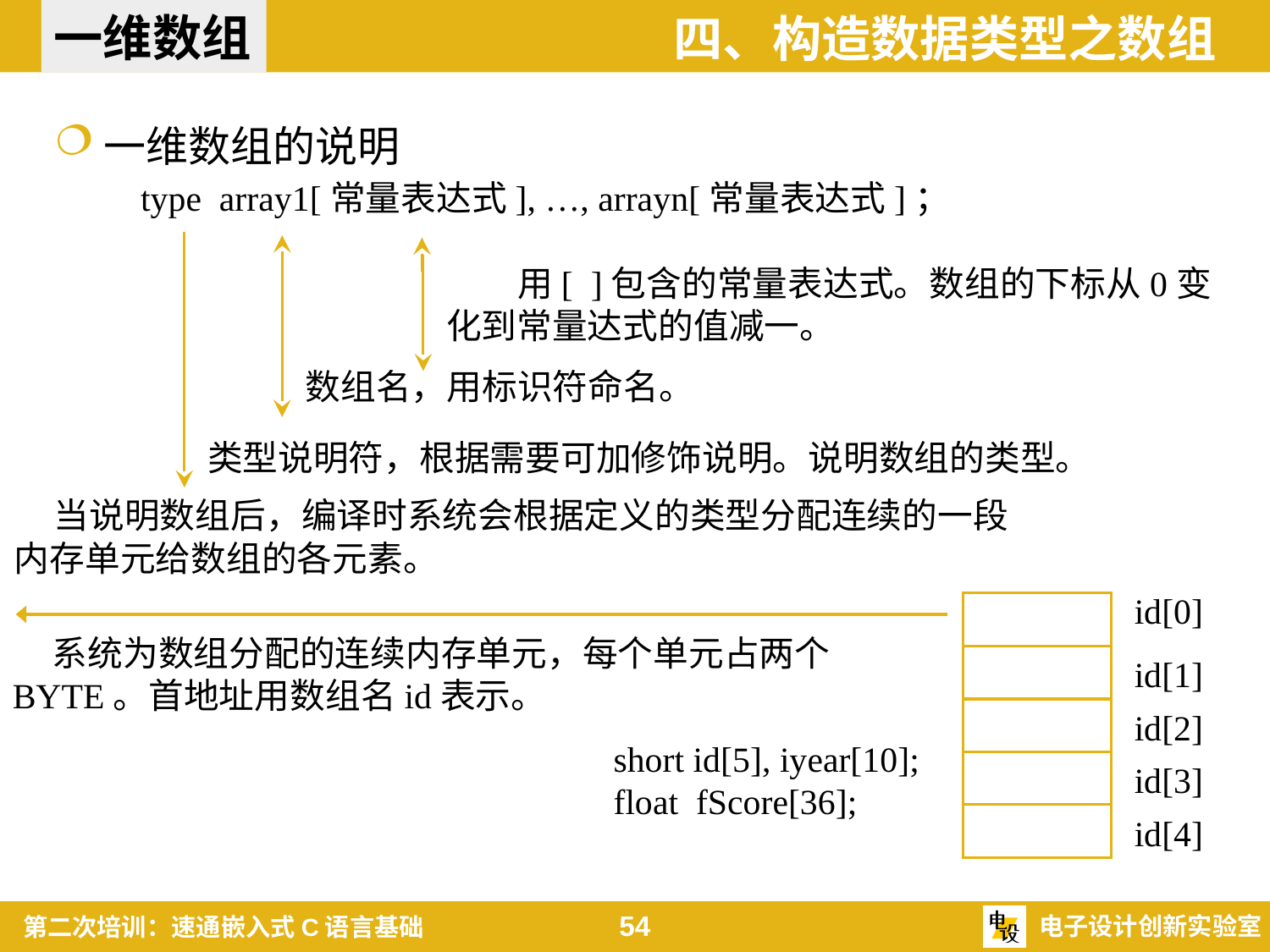

一维数组
四、构造数据类型之数组
一维数组的说明
type  array1[常量表达式], …, arrayn[常量表达式]；
        用[  ]包含的常量表达式。数组的下标从0变化到常量达式的值减一。
数组名，用标识符命名。
类型说明符，根据需要可加修饰说明。说明数组的类型。
    当说明数组后，编译时系统会根据定义的类型分配连续的一段
内存单元给数组的各元素。
id[0]

    系统为数组分配的连续内存单元，每个单元占两个BYTE。首地址用数组名id表示。

id[1]

id[2]
short id[5], iyear[10];
float  fScore[36];

id[3]

id[4]
54